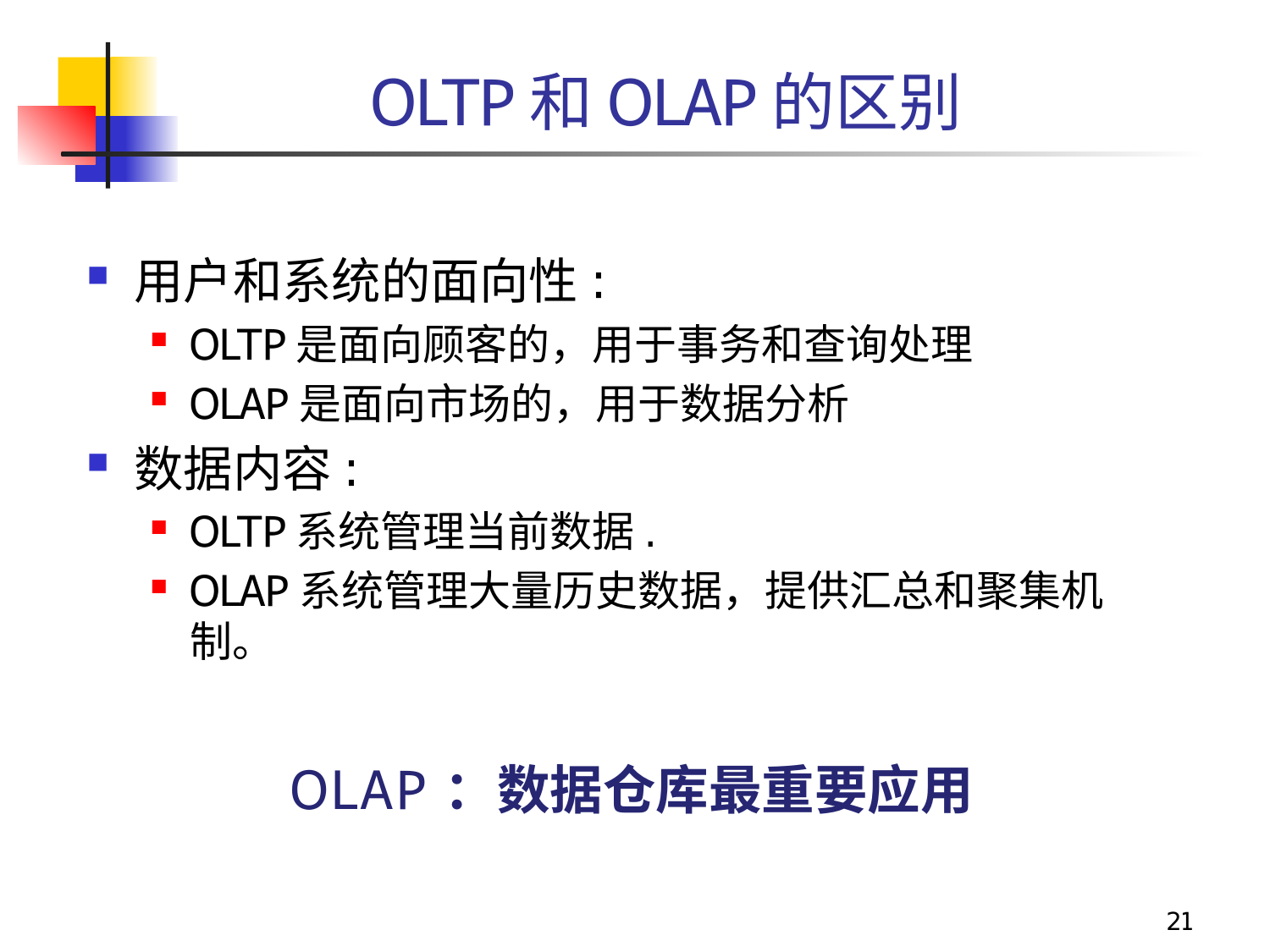

# OLTP和OLAP的区别
用户和系统的面向性:
OLTP是面向顾客的，用于事务和查询处理
OLAP是面向市场的，用于数据分析
数据内容:
OLTP系统管理当前数据.
OLAP系统管理大量历史数据，提供汇总和聚集机制。

OLAP：数据仓库最重要应用
21